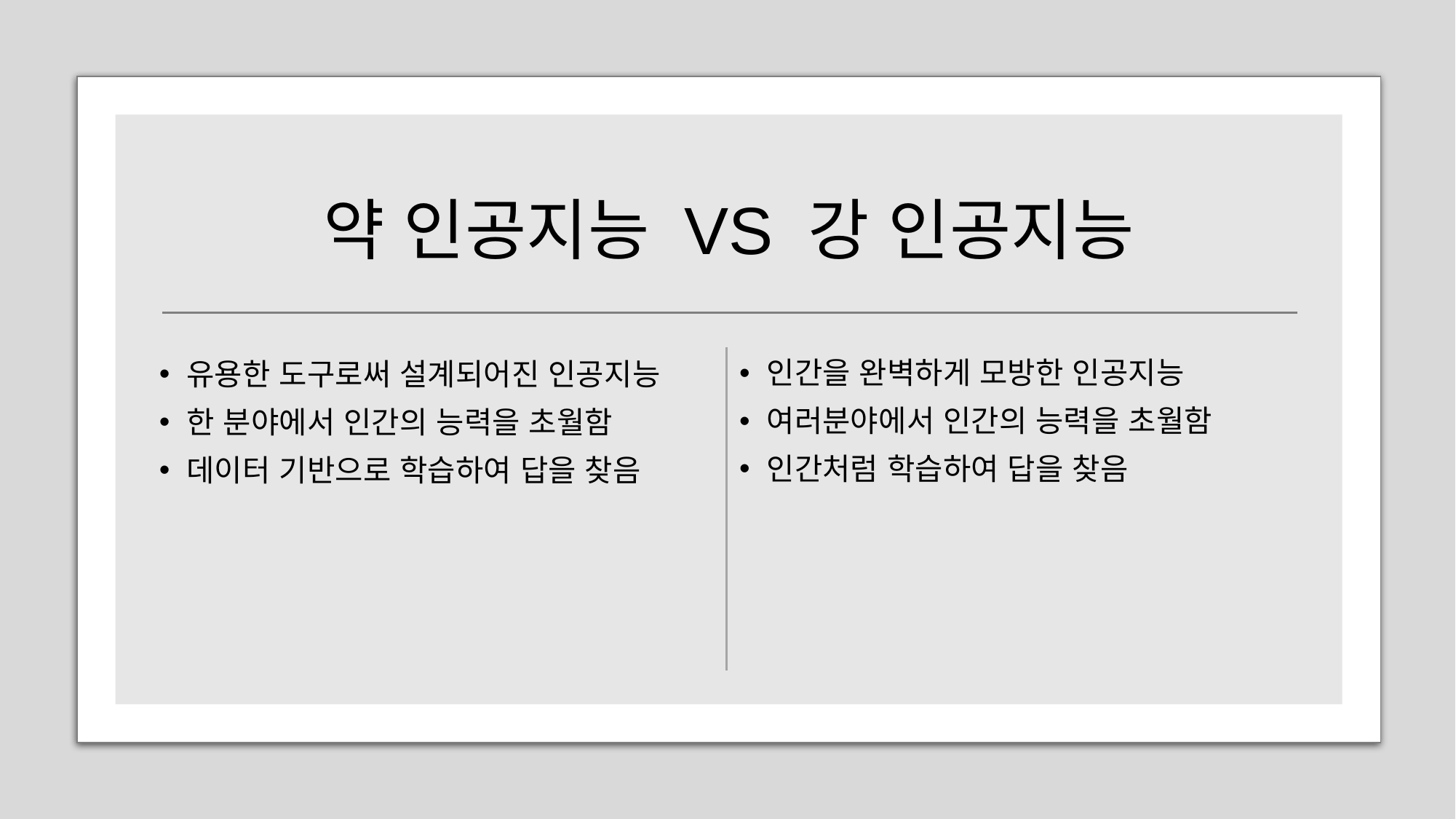

# 약 인공지능 VS 강 인공지능
인간을 완벽하게 모방한 인공지능
여러분야에서 인간의 능력을 초월함
인간처럼 학습하여 답을 찾음
유용한 도구로써 설계되어진 인공지능
한 분야에서 인간의 능력을 초월함
데이터 기반으로 학습하여 답을 찾음